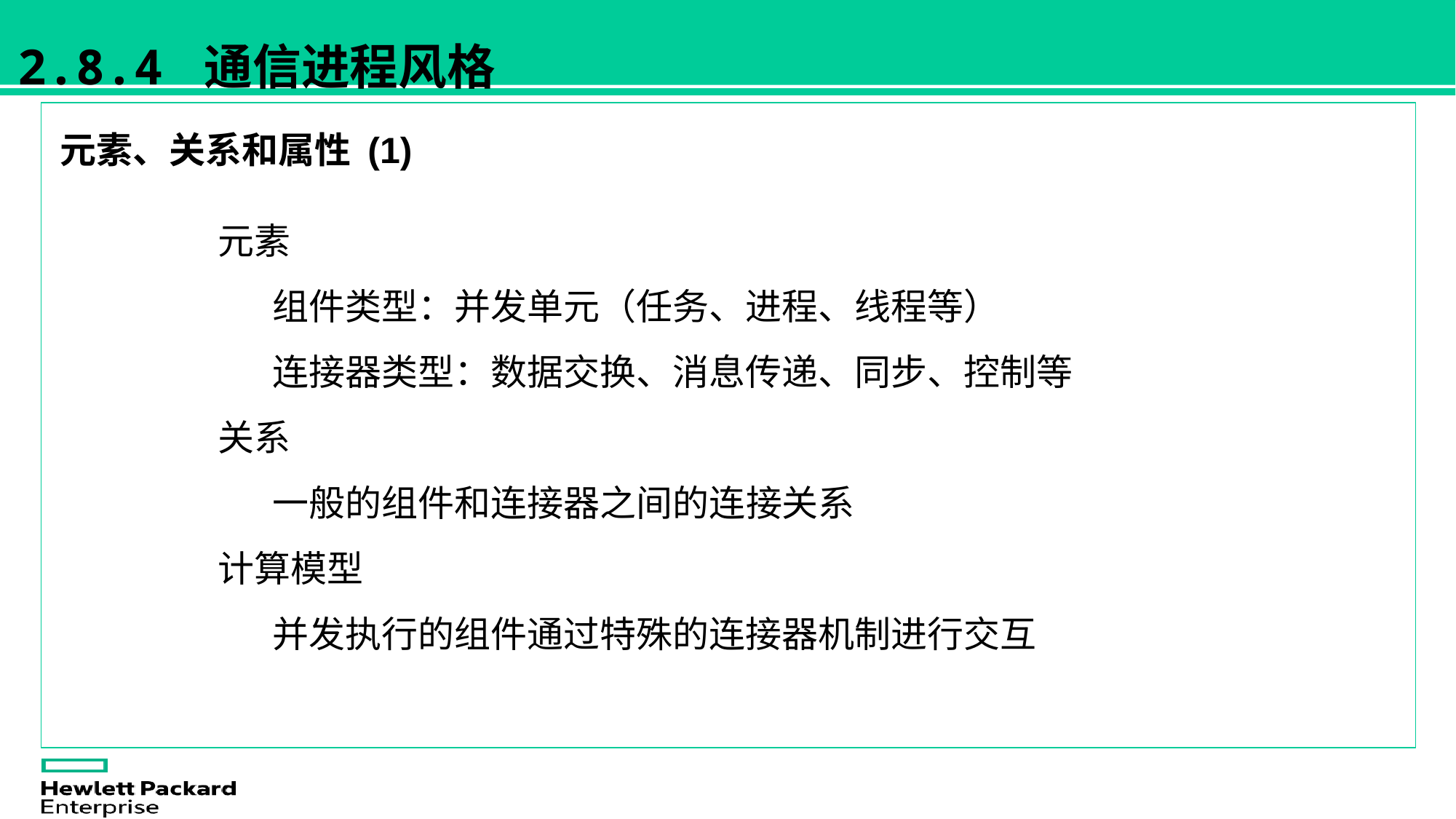

2.8.4 通信进程风格

元素、关系和属性 (1)
元素
组件类型：并发单元（任务、进程、线程等）
连接器类型：数据交换、消息传递、同步、控制等
关系
一般的组件和连接器之间的连接关系
计算模型
并发执行的组件通过特殊的连接器机制进行交互